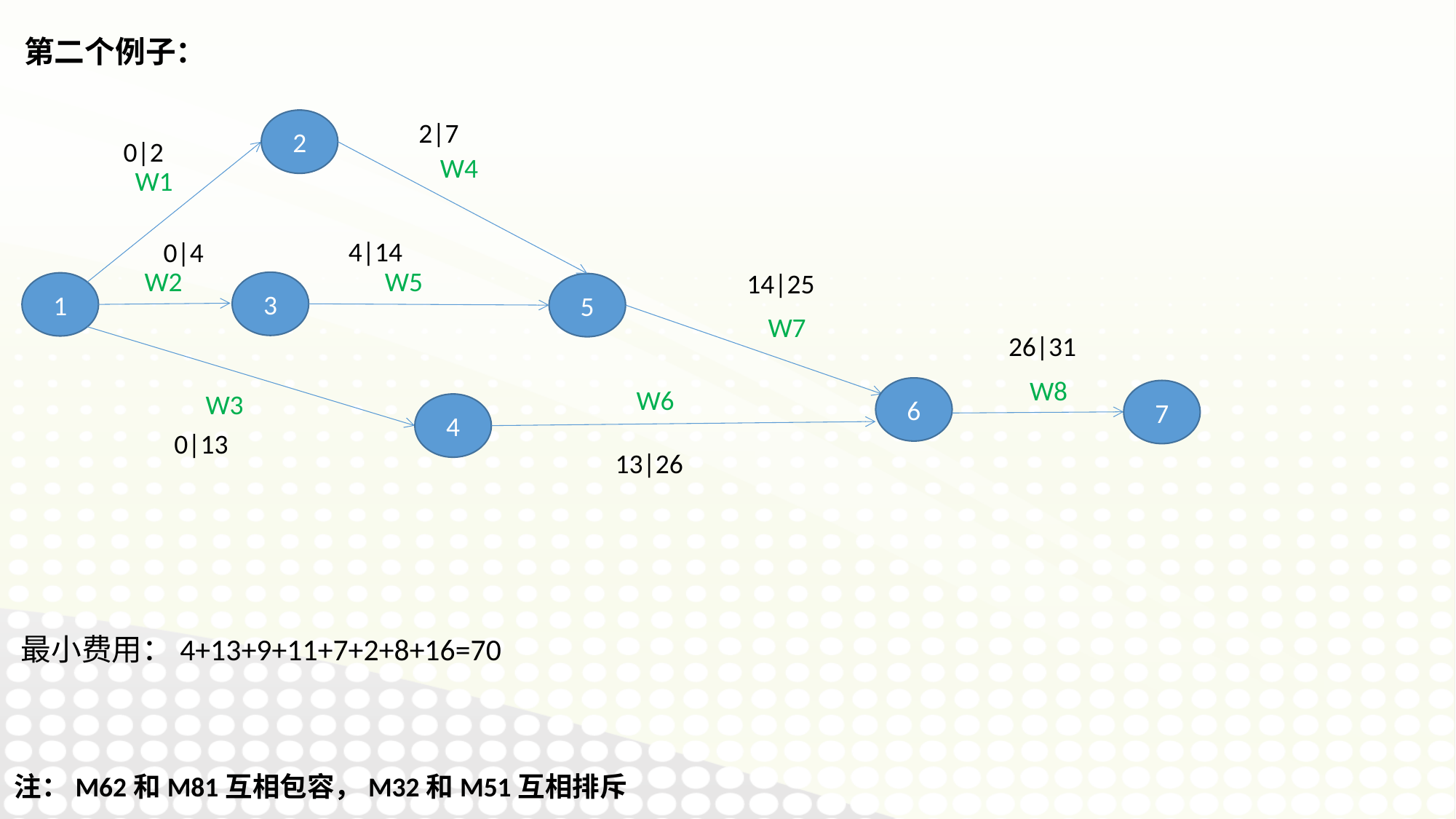

第二个例子：
2
2|7
0|2
W4
W1
4|14
0|4
W2
W5
14|25
3
1
5
W7
26|31
W8
W6
6
7
W3
4
0|13
13|26
最小费用：4+13+9+11+7+2+8+16=70
注：M62和M81互相包容，M32和M51互相排斥